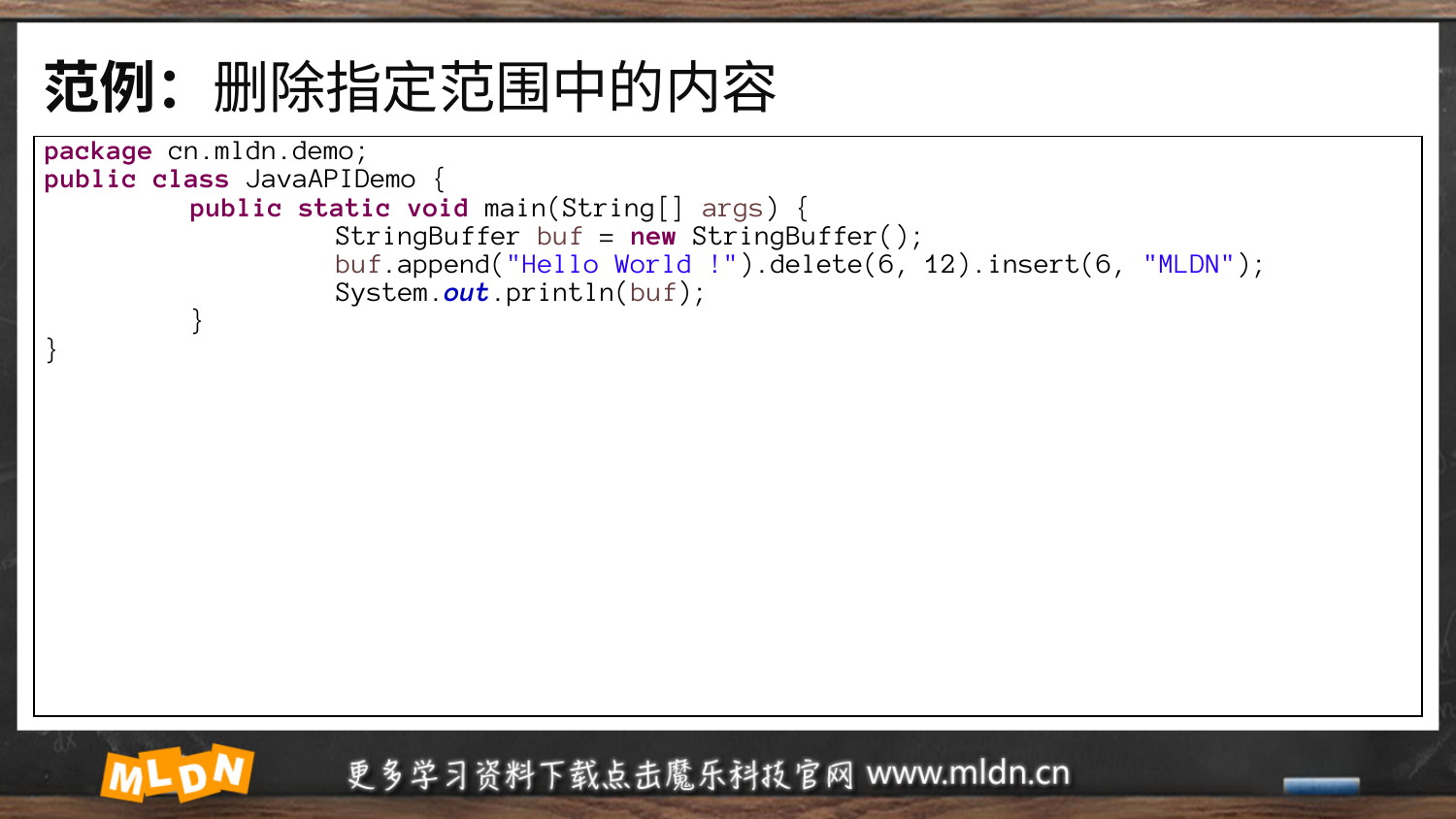

# 范例：删除指定范围中的内容
| package cn.mldn.demo; public class JavaAPIDemo { public static void main(String[] args) { StringBuffer buf = new StringBuffer(); buf.append("Hello World !").delete(6, 12).insert(6, "MLDN"); System.out.println(buf); } } |
| --- |